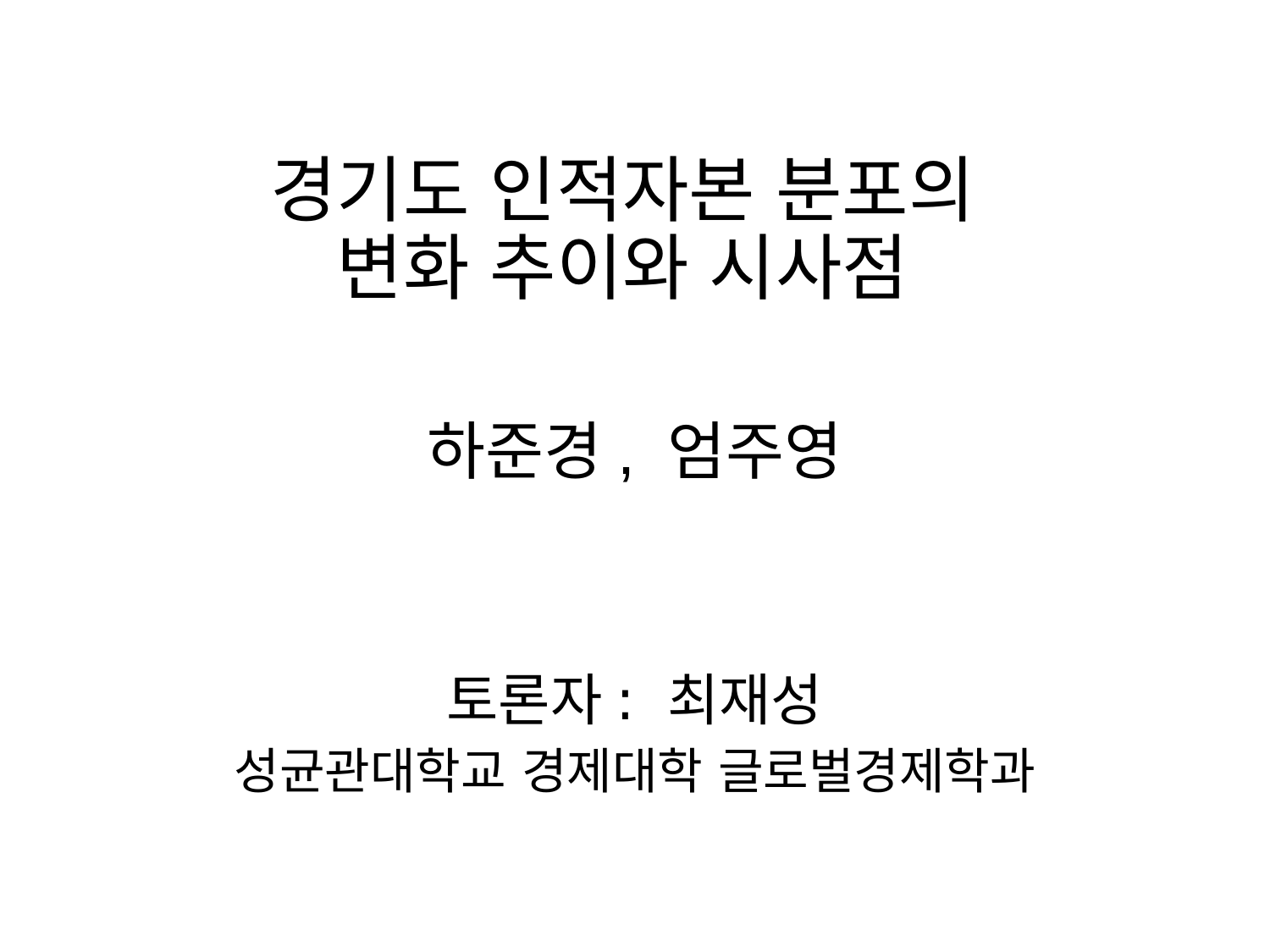

# 경기도 인적자본 분포의 변화 추이와 시사점
하준경, 엄주영
토론자: 최재성
성균관대학교 경제대학 글로벌경제학과